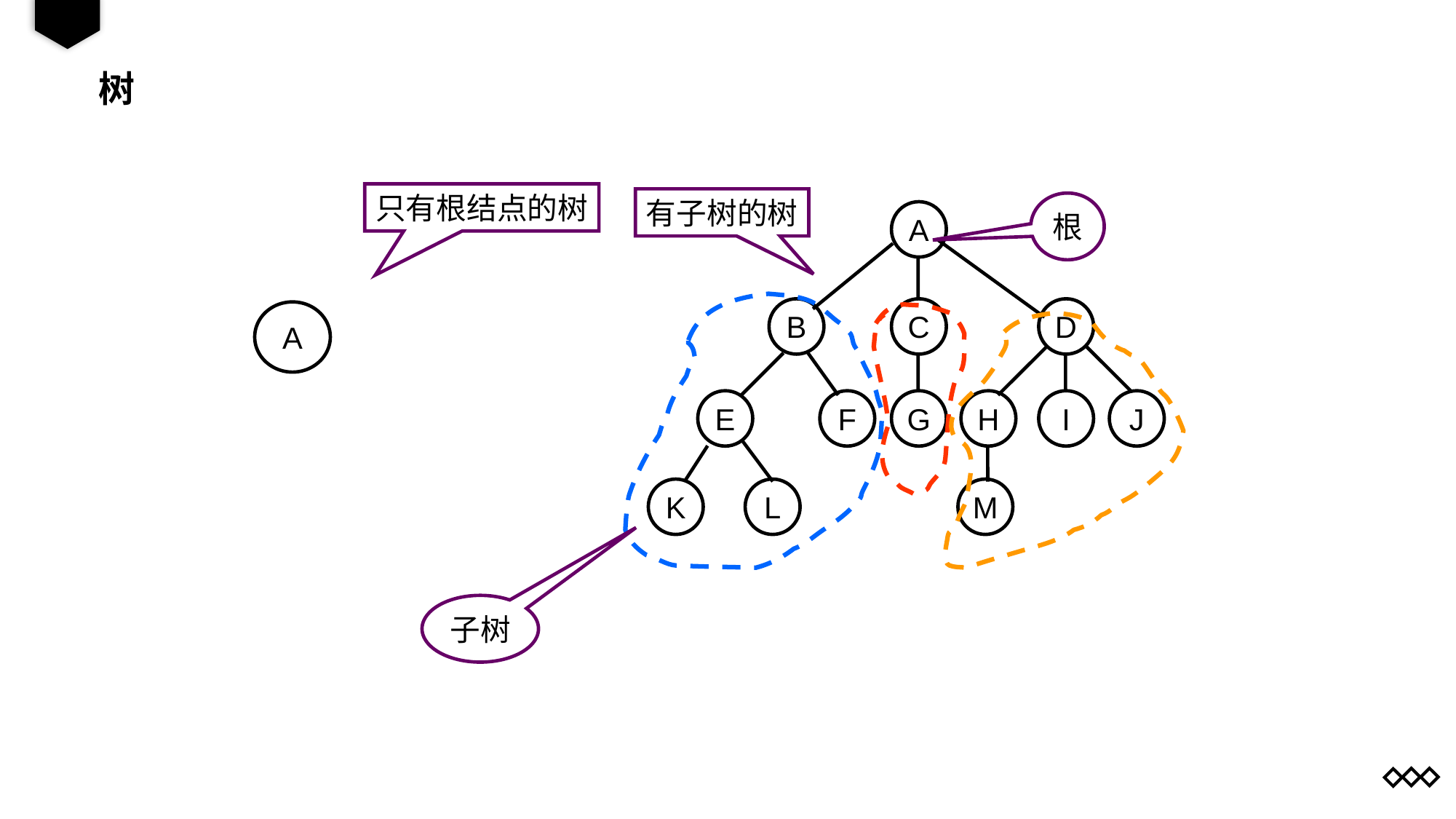

树
只有根结点的树
有子树的树
根
A

B
C
D
A

E
F
G
H
I
J

K
L
M
子树